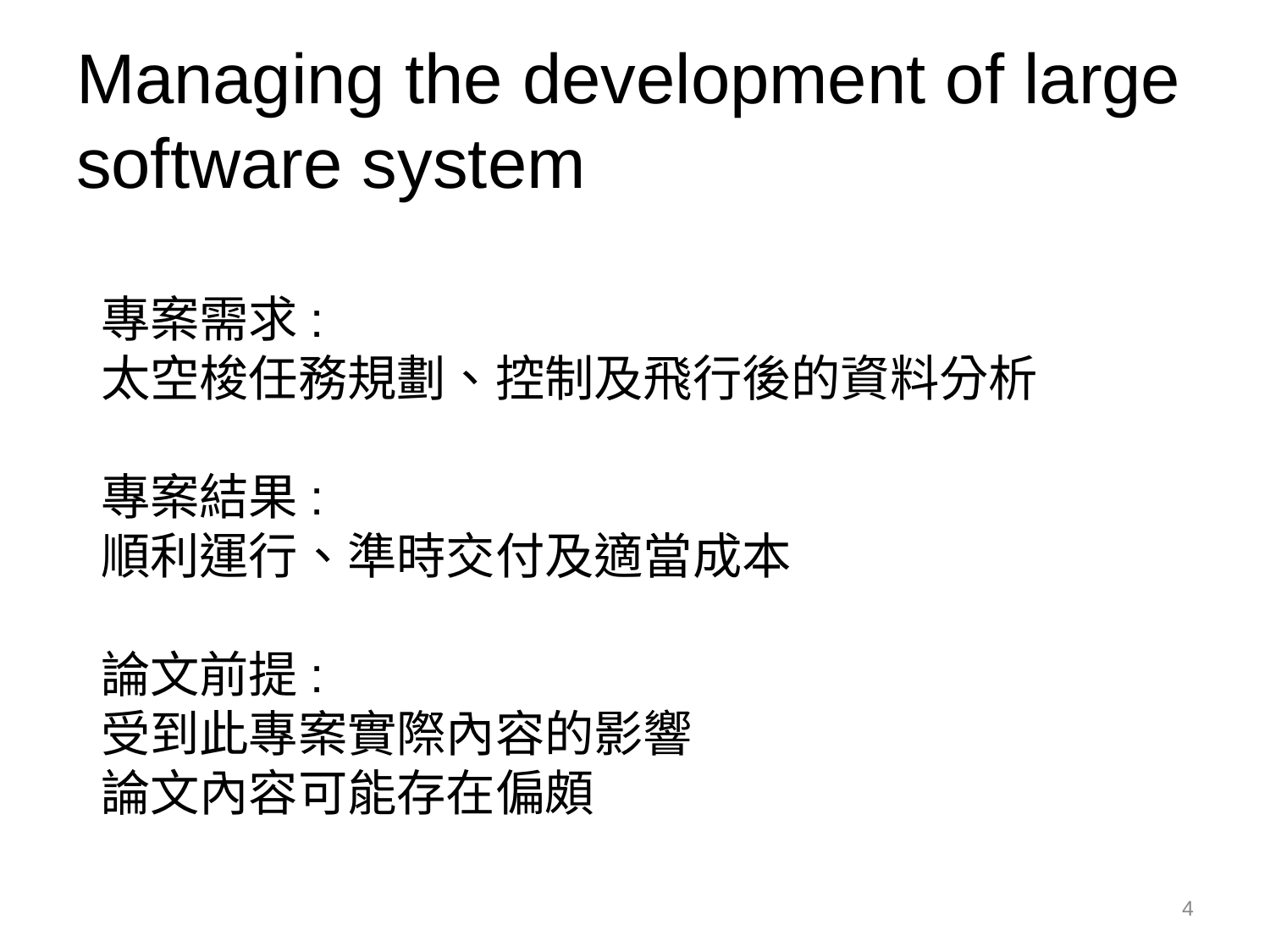

# Managing the development of large software system

專案需求:
太空梭任務規劃、控制及飛行後的資料分析

專案結果:
順利運行、準時交付及適當成本

論文前提:
受到此專案實際內容的影響
論文內容可能存在偏頗
4